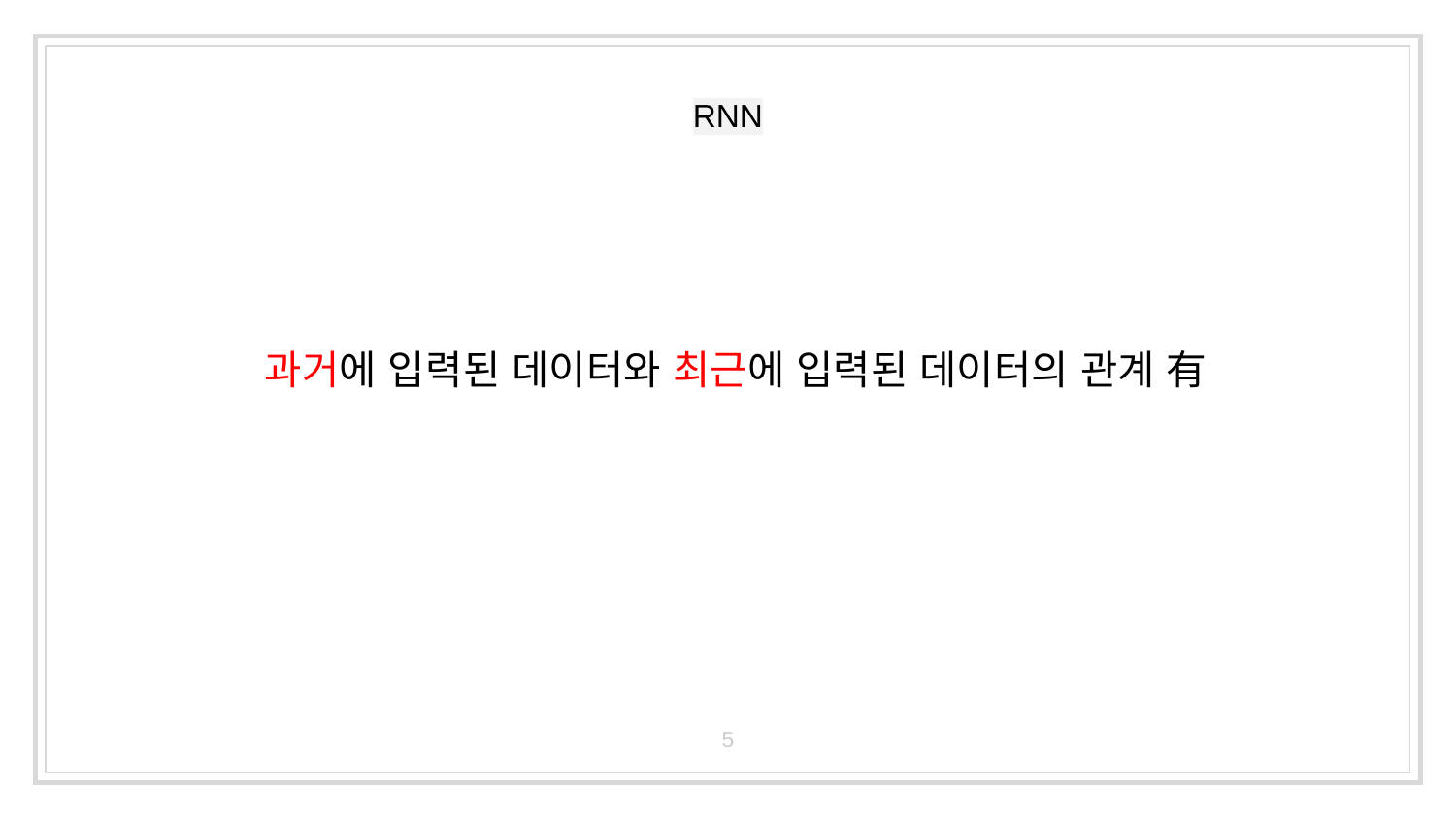

# RNN
과거에 입력된 데이터와 최근에 입력된 데이터의 관계 有
5